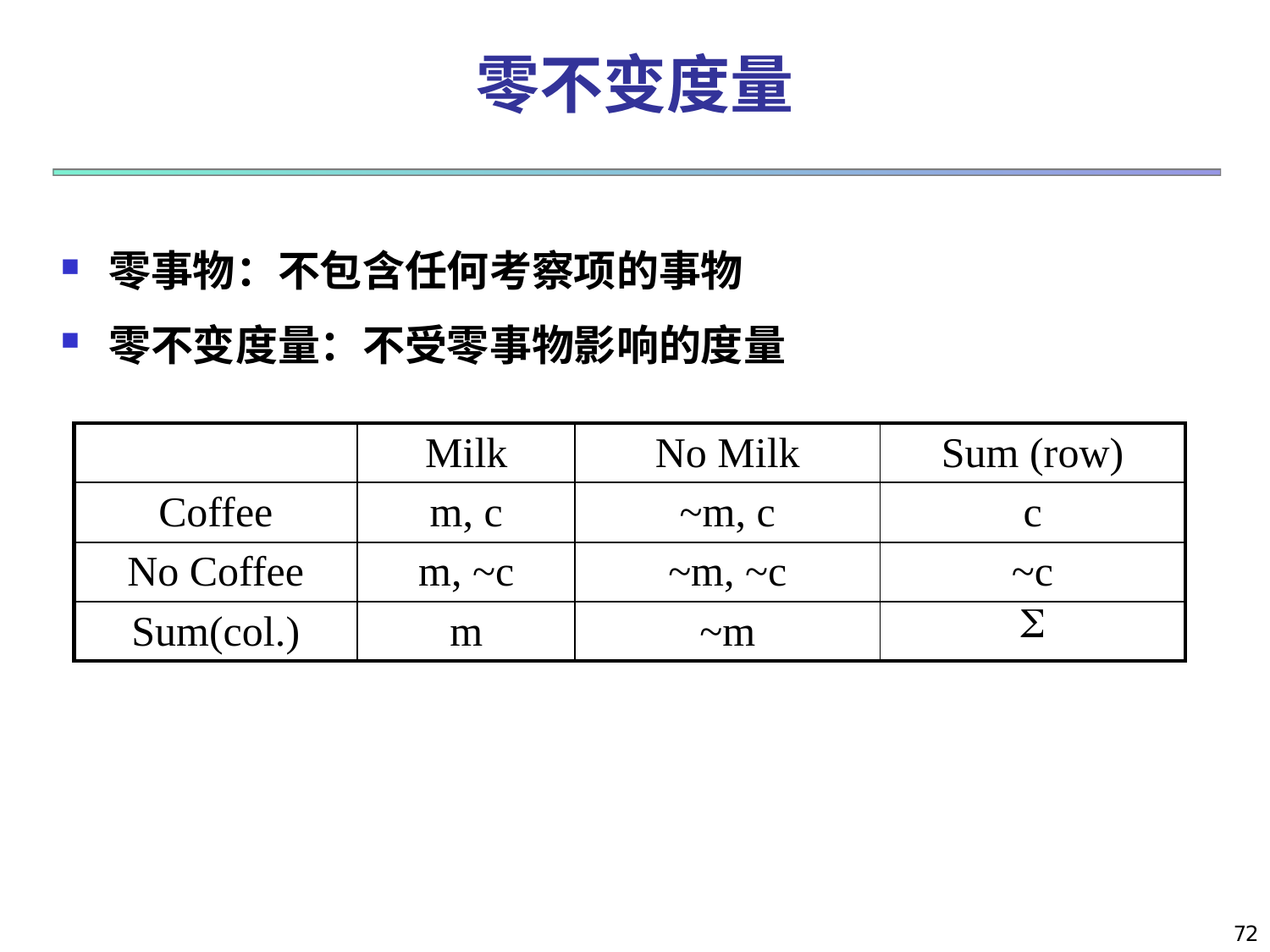

零不变度量
零事物：不包含任何考察项的事物
零不变度量：不受零事物影响的度量
|  | Milk | No Milk | Sum (row) |
| --- | --- | --- | --- |
| Coffee | m, c | ~m, c | c |
| No Coffee | m, ~c | ~m, ~c | ~c |
| Sum(col.) | m | ~m | Σ |
72